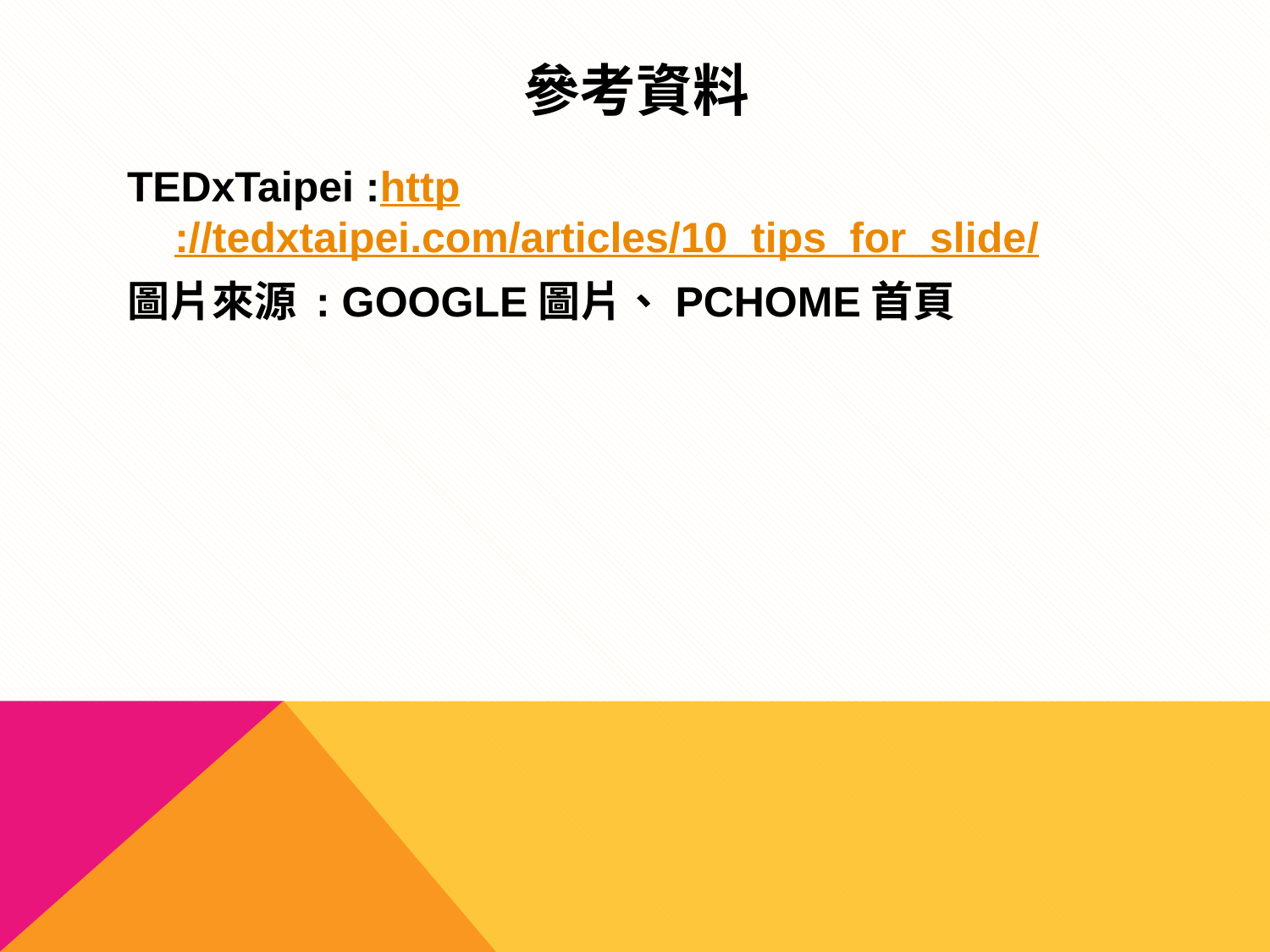

# 參考資料
TEDxTaipei :http://tedxtaipei.com/articles/10_tips_for_slide/
圖片來源 : GOOGLE圖片、PCHOME首頁